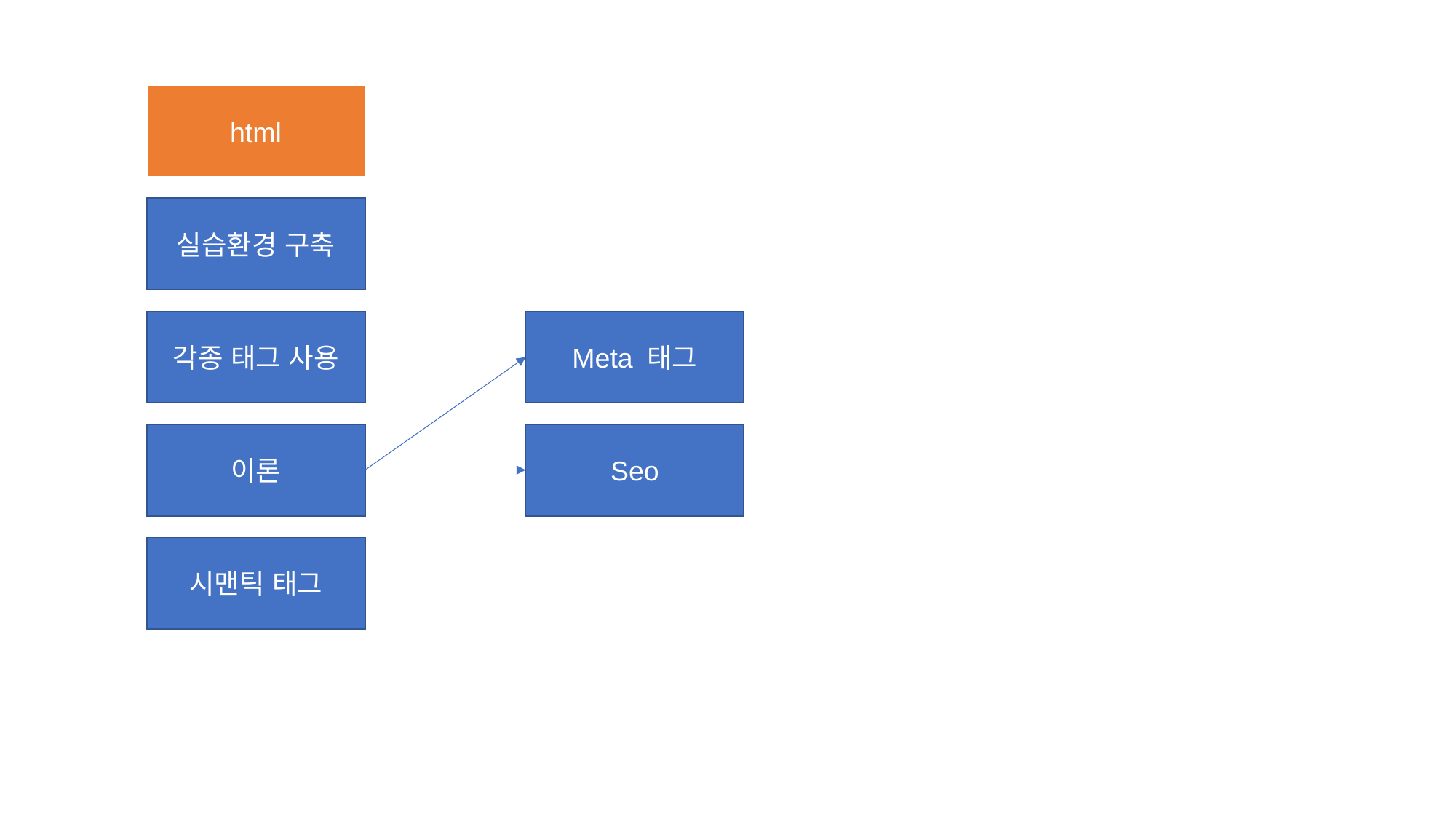

html
실습환경 구축
각종 태그 사용
Meta 태그
Seo
이론
시맨틱 태그